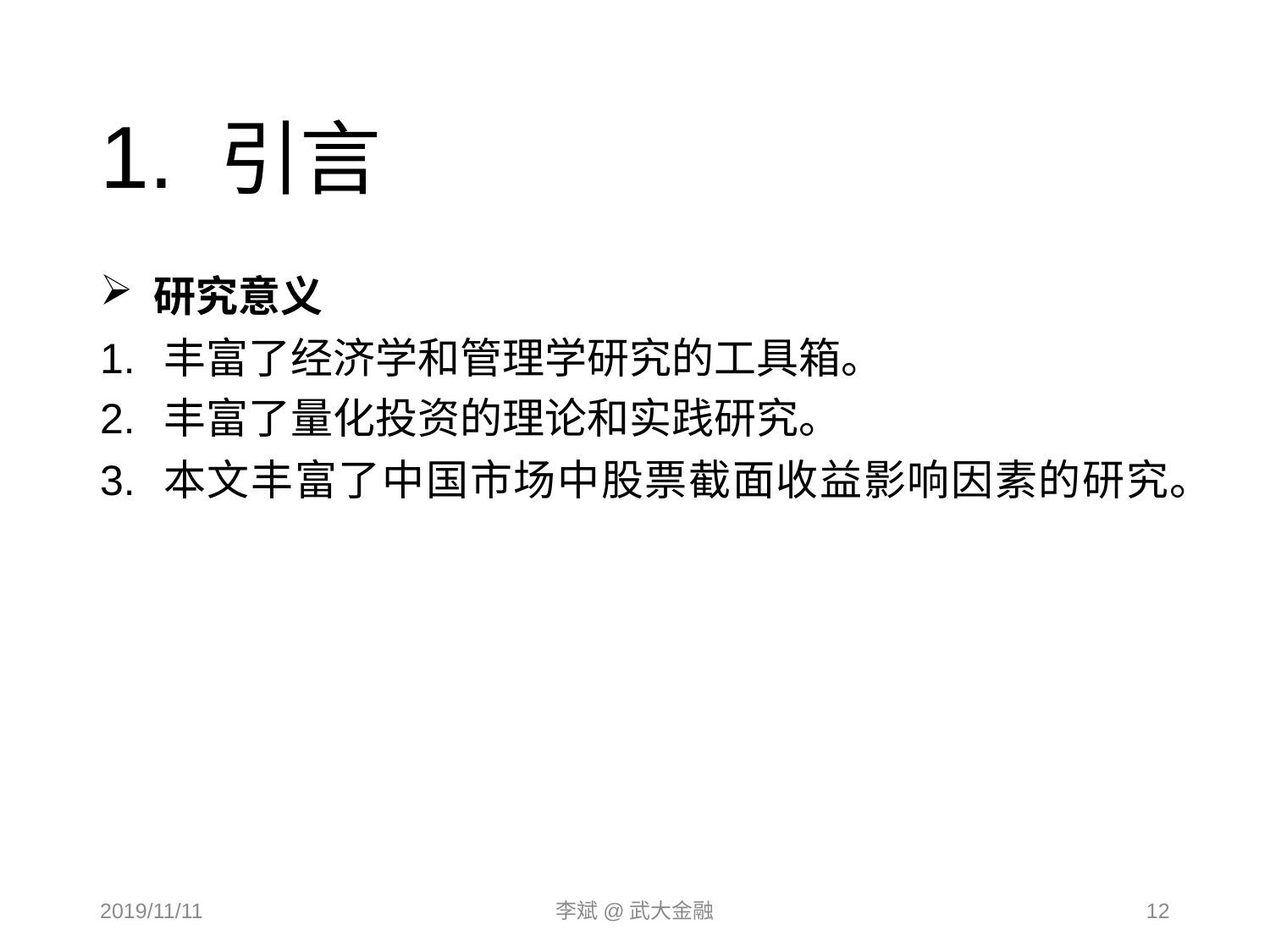

# 1. 引言
 研究意义
丰富了经济学和管理学研究的工具箱。
丰富了量化投资的理论和实践研究。
本文丰富了中国市场中股票截面收益影响因素的研究。
2019/11/11
李斌@武大金融
12